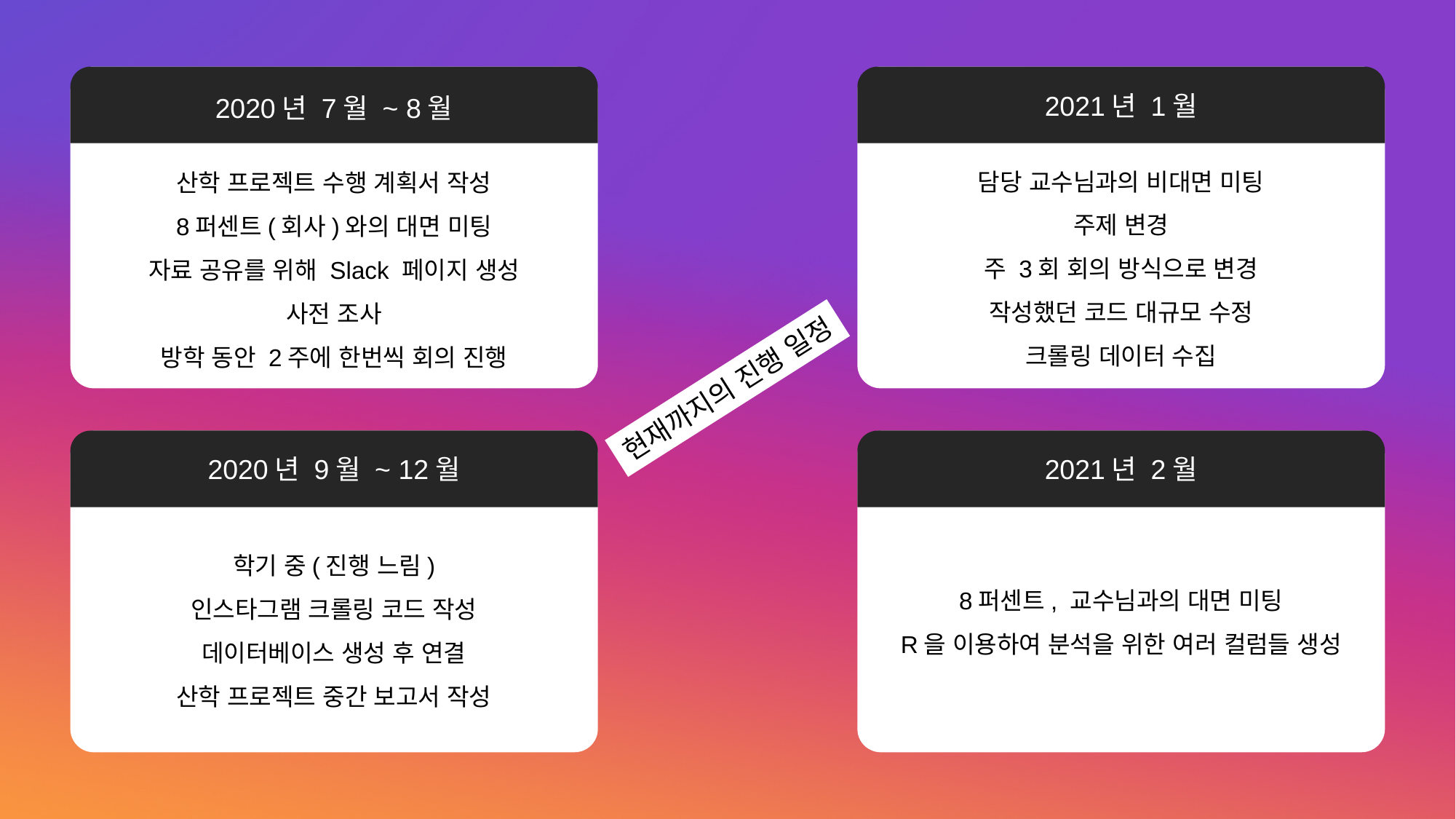

2021년 1월
담당 교수님과의 비대면 미팅
주제 변경
주 3회 회의 방식으로 변경
작성했던 코드 대규모 수정
크롤링 데이터 수집

2020년 7월 ~ 8월
산학 프로젝트 수행 계획서 작성
8퍼센트(회사)와의 대면 미팅
자료 공유를 위해 Slack 페이지 생성
사전 조사
방학 동안 2주에 한번씩 회의 진행
현재까지의 진행 일정

2020년 9월 ~ 12월
학기 중(진행 느림)
인스타그램 크롤링 코드 작성
데이터베이스 생성 후 연결
산학 프로젝트 중간 보고서 작성

2021년 2월
8퍼센트, 교수님과의 대면 미팅
R을 이용하여 분석을 위한 여러 컬럼들 생성